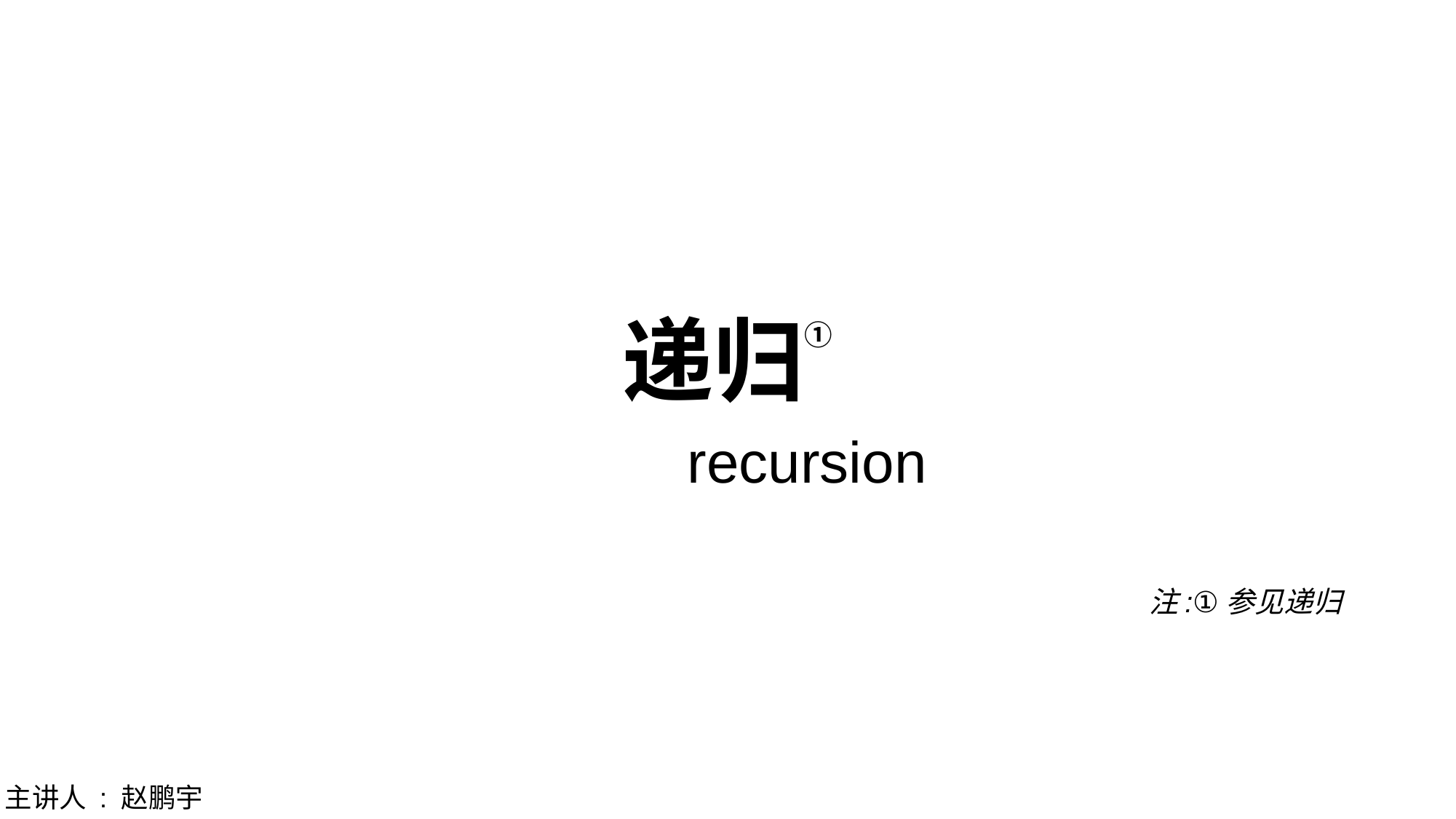

# 递归①
recursion

注:①参见递归
主讲人 : 赵鹏宇